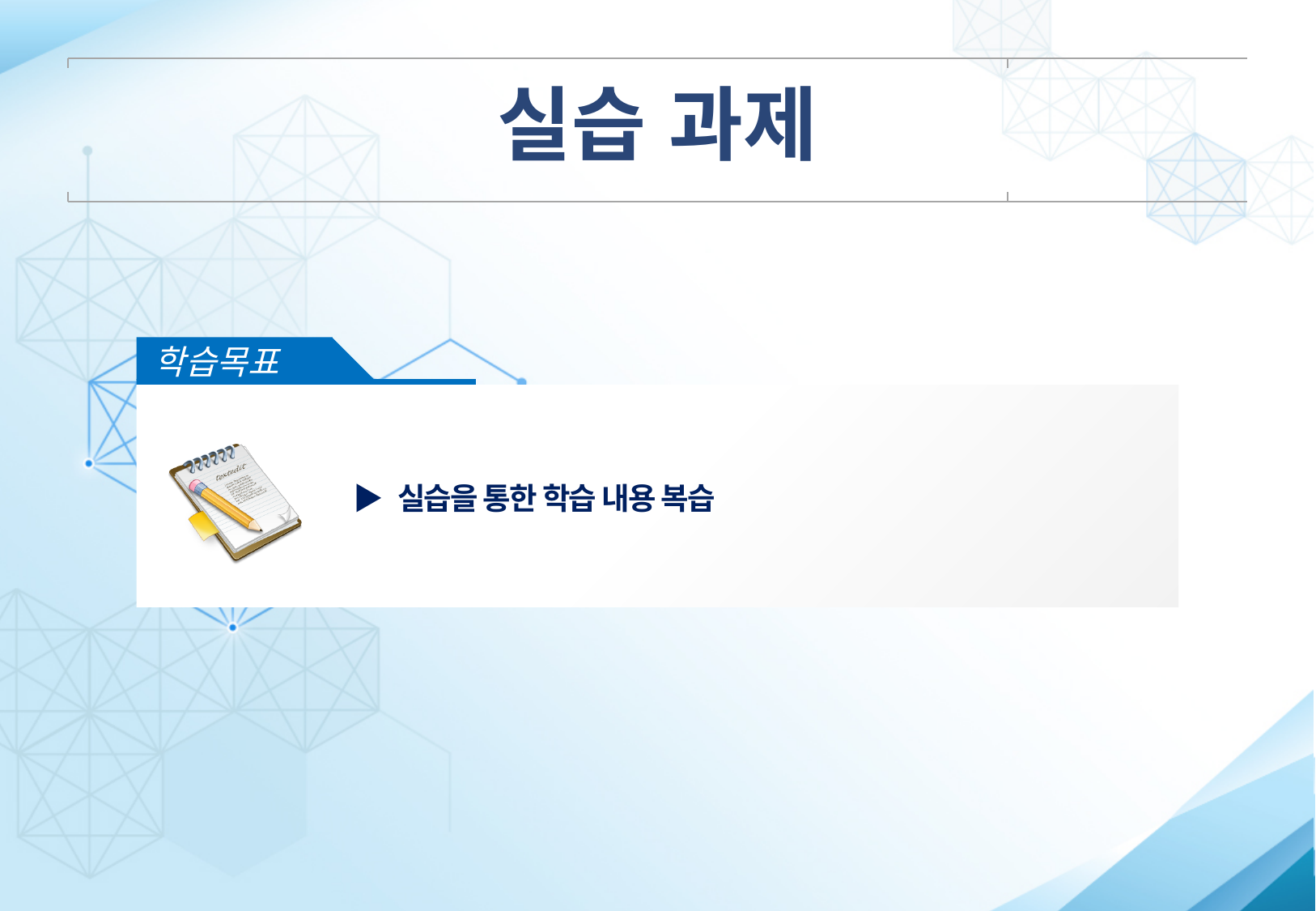

# 실습 과제
학습목표
▶ 실습을 통한 학습 내용 복습